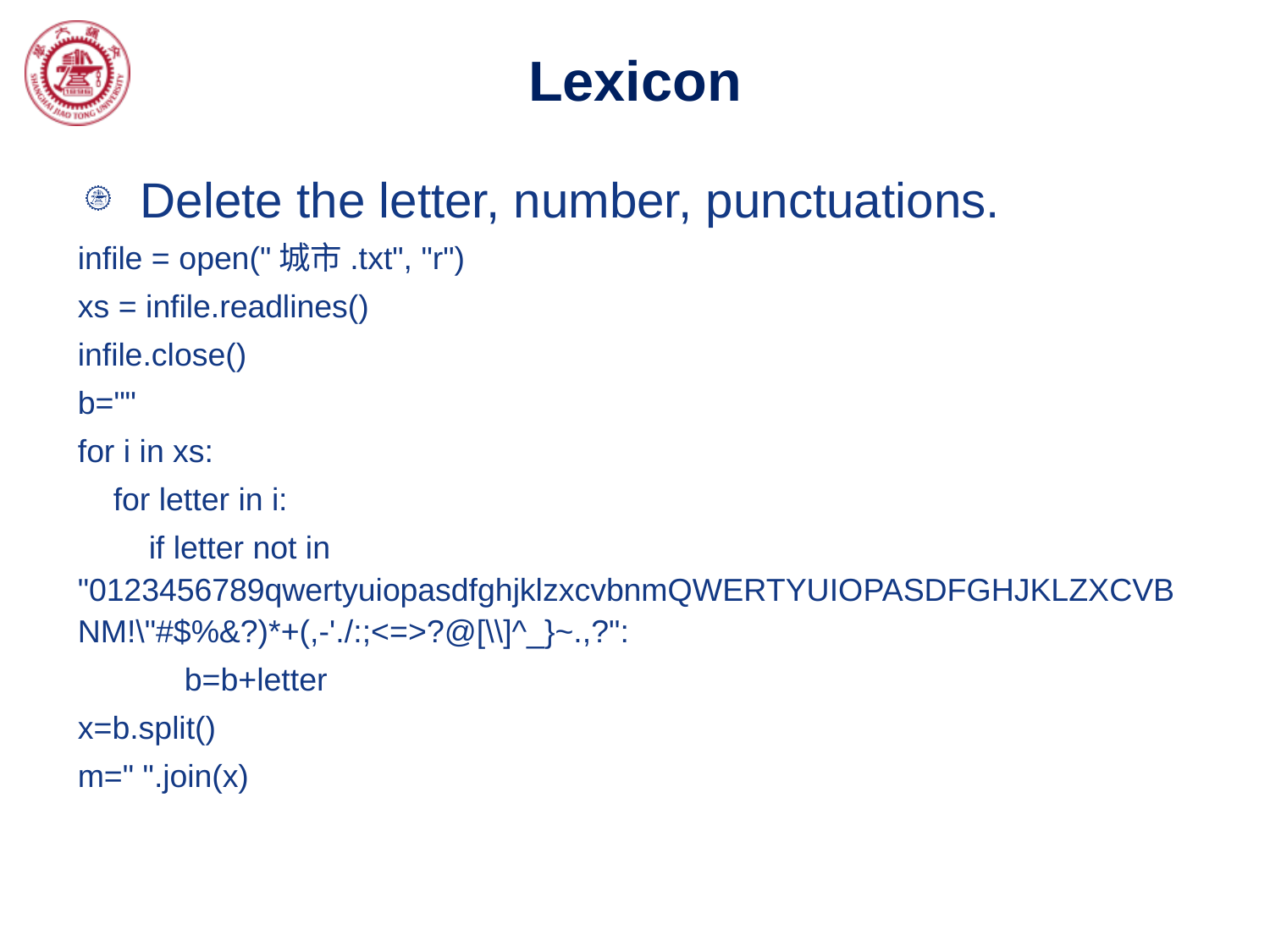

# Lexicon
Delete the letter, number, punctuations.
infile = open("城市.txt", "r")
xs = infile.readlines()
infile.close()
b=""
for i in xs:
    for letter in i:
        if letter not in "0123456789qwertyuiopasdfghjklzxcvbnmQWERTYUIOPASDFGHJKLZXCVBNM!\"#$%&?)*+(,-'./:;<=>?@[\\]^_}~.,?":
            b=b+letter
x=b.split()
m=" ".join(x)